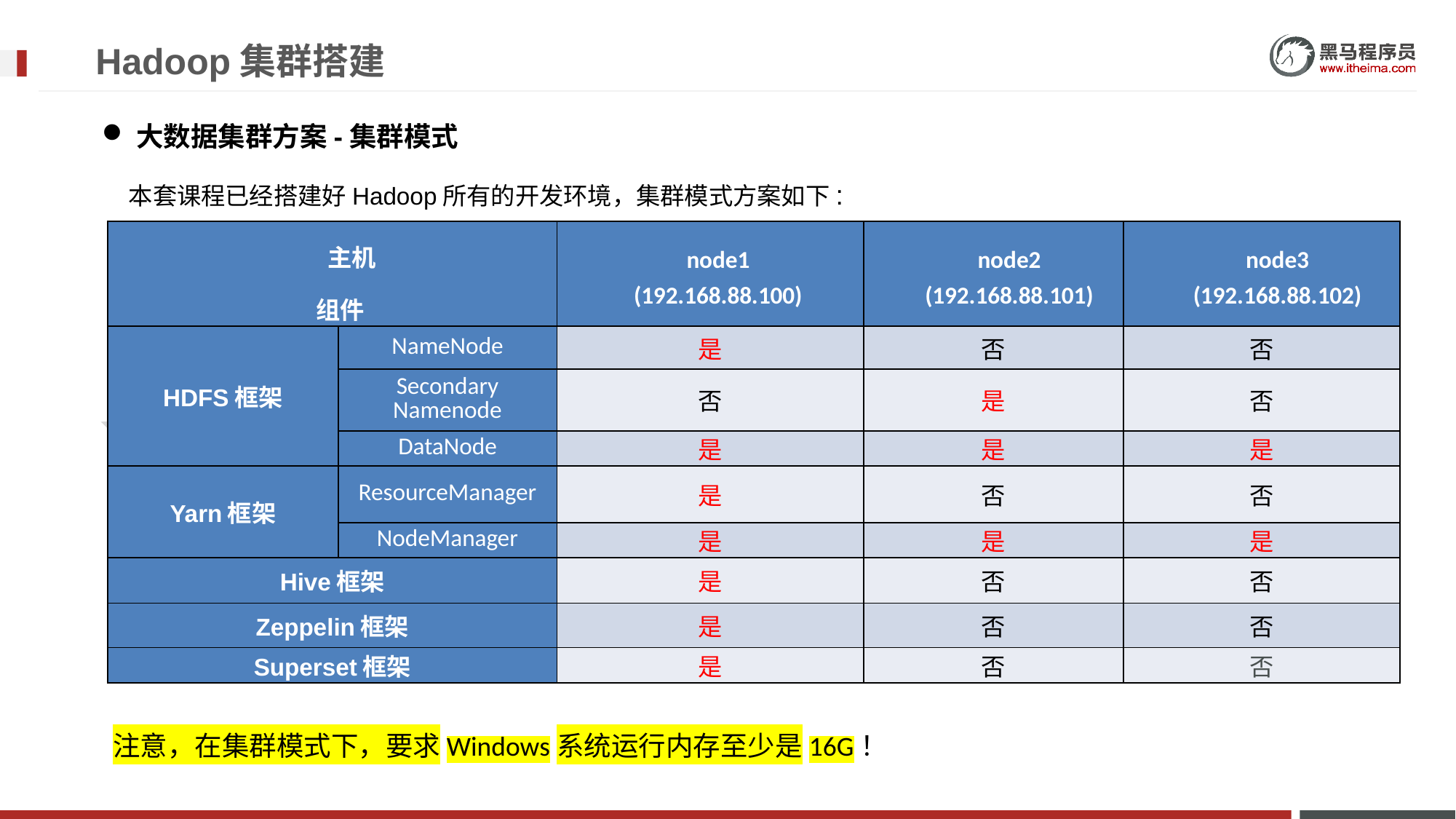

# Hadoop集群搭建
大数据集群方案-集群模式
本套课程已经搭建好Hadoop所有的开发环境，集群模式方案如下:
| 主机 组件 |  | node1 (192.168.88.100) | node2 (192.168.88.101) | node3 (192.168.88.102) |
| --- | --- | --- | --- | --- |
| HDFS框架 | NameNode | 是 | 否 | 否 |
|  | Secondary Namenode | 否 | 是 | 否 |
|  | DataNode | 是 | 是 | 是 |
| Yarn框架 | ResourceManager | 是 | 否 | 否 |
|  | NodeManager | 是 | 是 | 是 |
| Hive框架 |  | 是 | 否 | 否 |
| Zeppelin框架 |  | 是 | 否 | 否 |
| Superset框架 |  | 是 | 否 | 否 |

      注意，在集群模式下，要求Windows系统运行内存至少是16G！